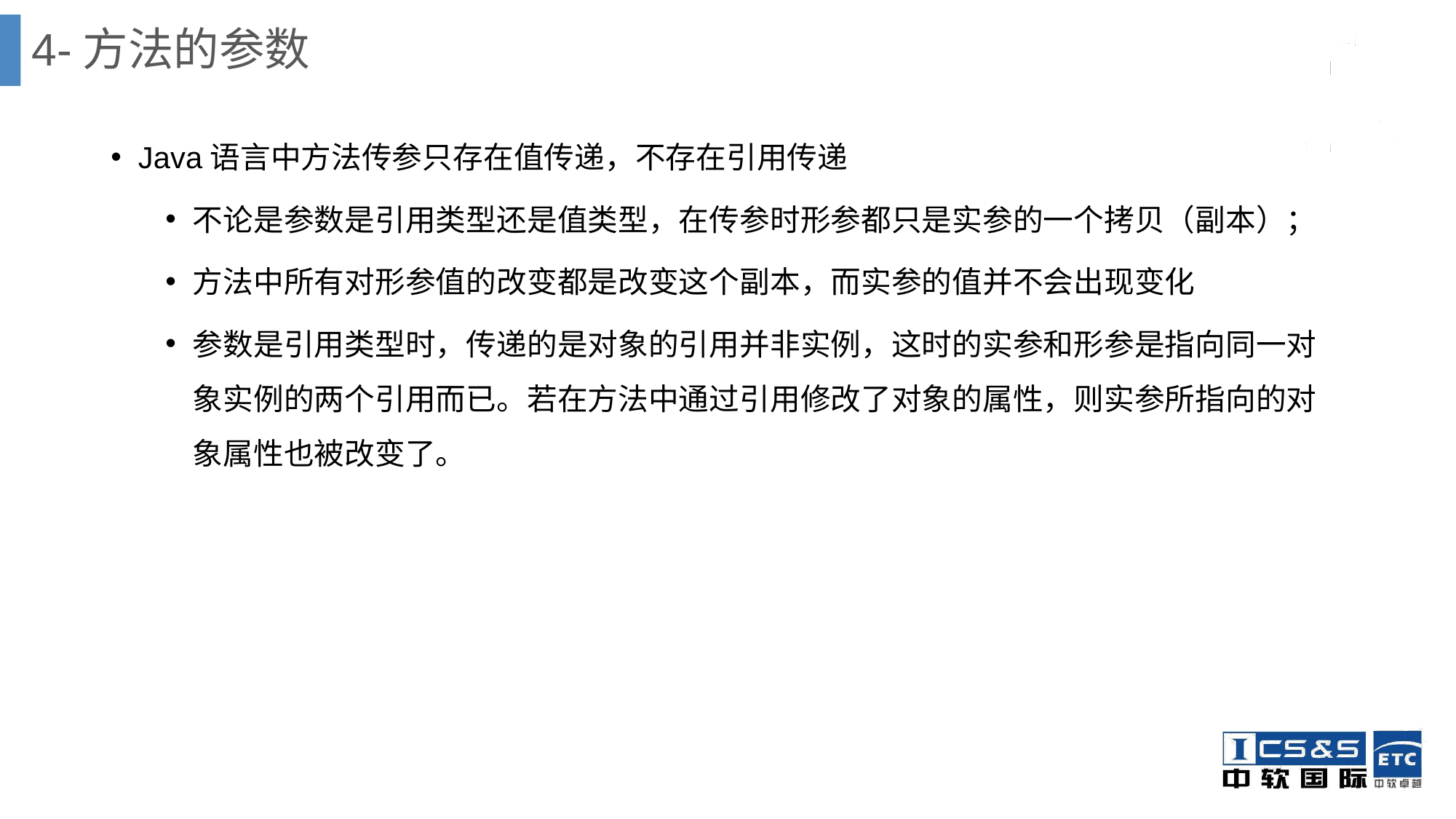

# 4-方法的参数
Java语言中方法传参只存在值传递，不存在引用传递
不论是参数是引用类型还是值类型，在传参时形参都只是实参的一个拷贝（副本）；
方法中所有对形参值的改变都是改变这个副本，而实参的值并不会出现变化
参数是引用类型时，传递的是对象的引用并非实例，这时的实参和形参是指向同一对象实例的两个引用而已。若在方法中通过引用修改了对象的属性，则实参所指向的对象属性也被改变了。